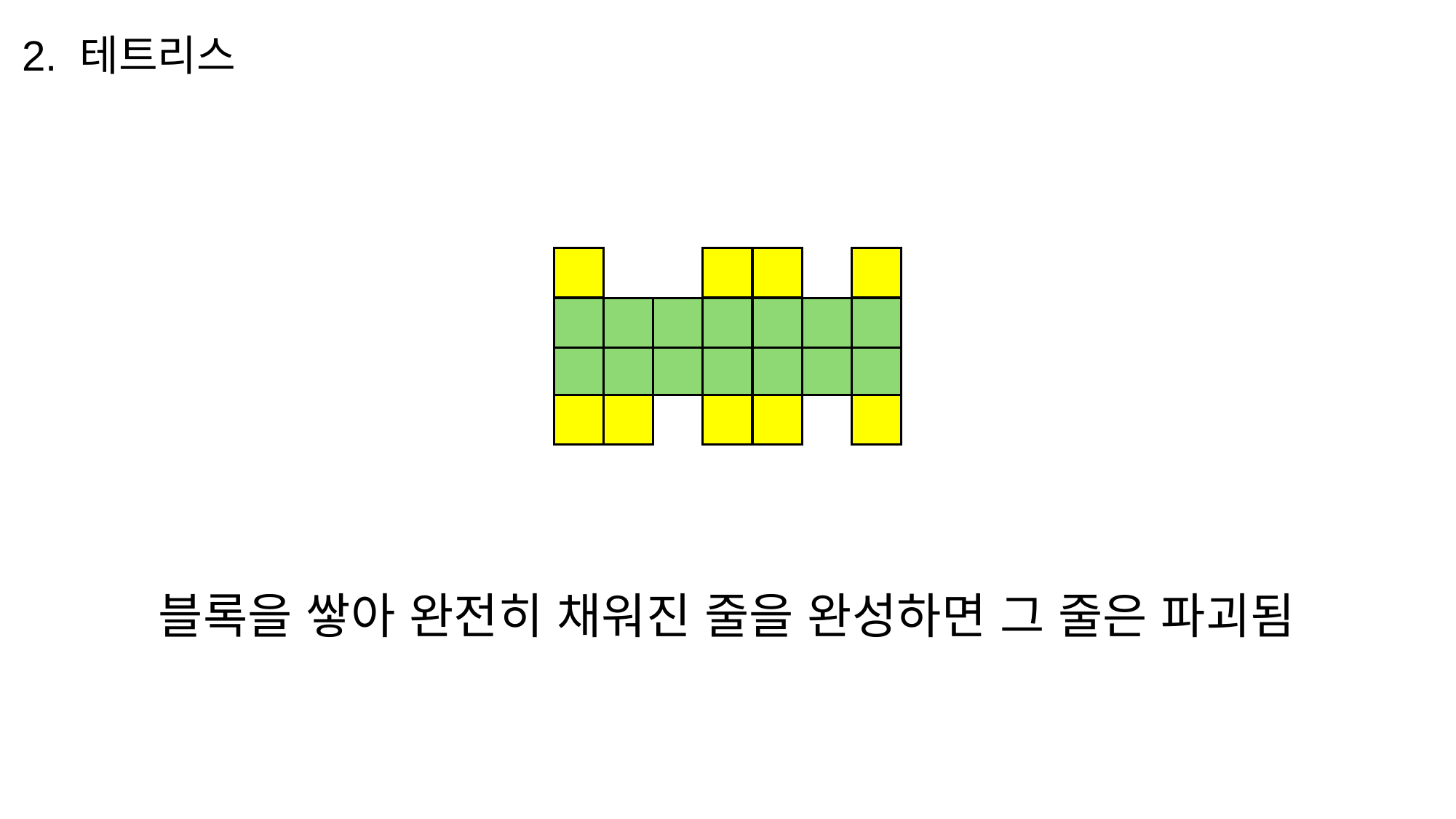

2. 테트리스

블록을 쌓아 완전히 채워진 줄을 완성하면 그 줄은 파괴됨